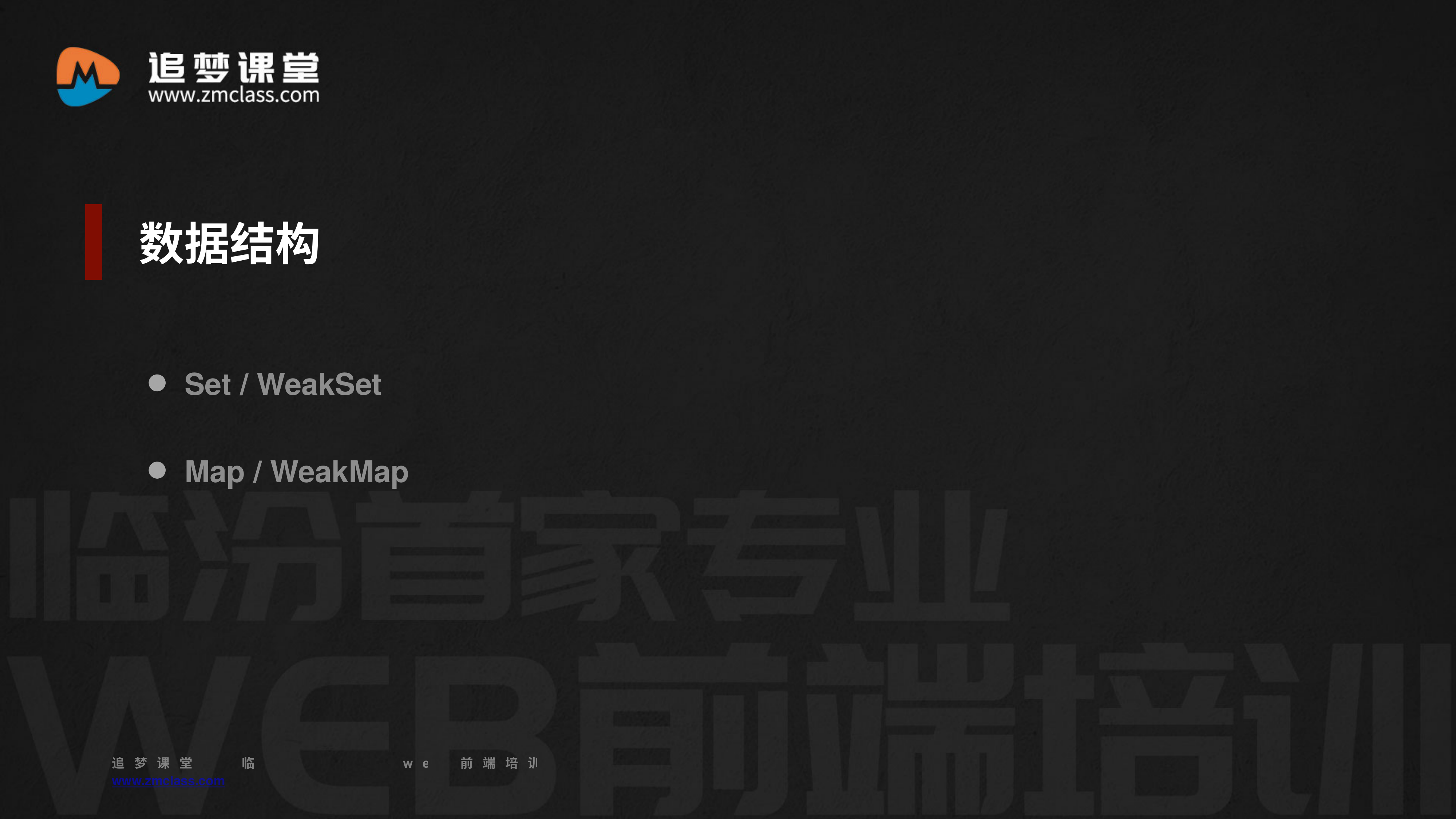

数据结构
Set / WeakSet

Map / WeakMap

追梦课堂   临汾首家专业的web前端培训机构                                                          www.zmclass.com
2